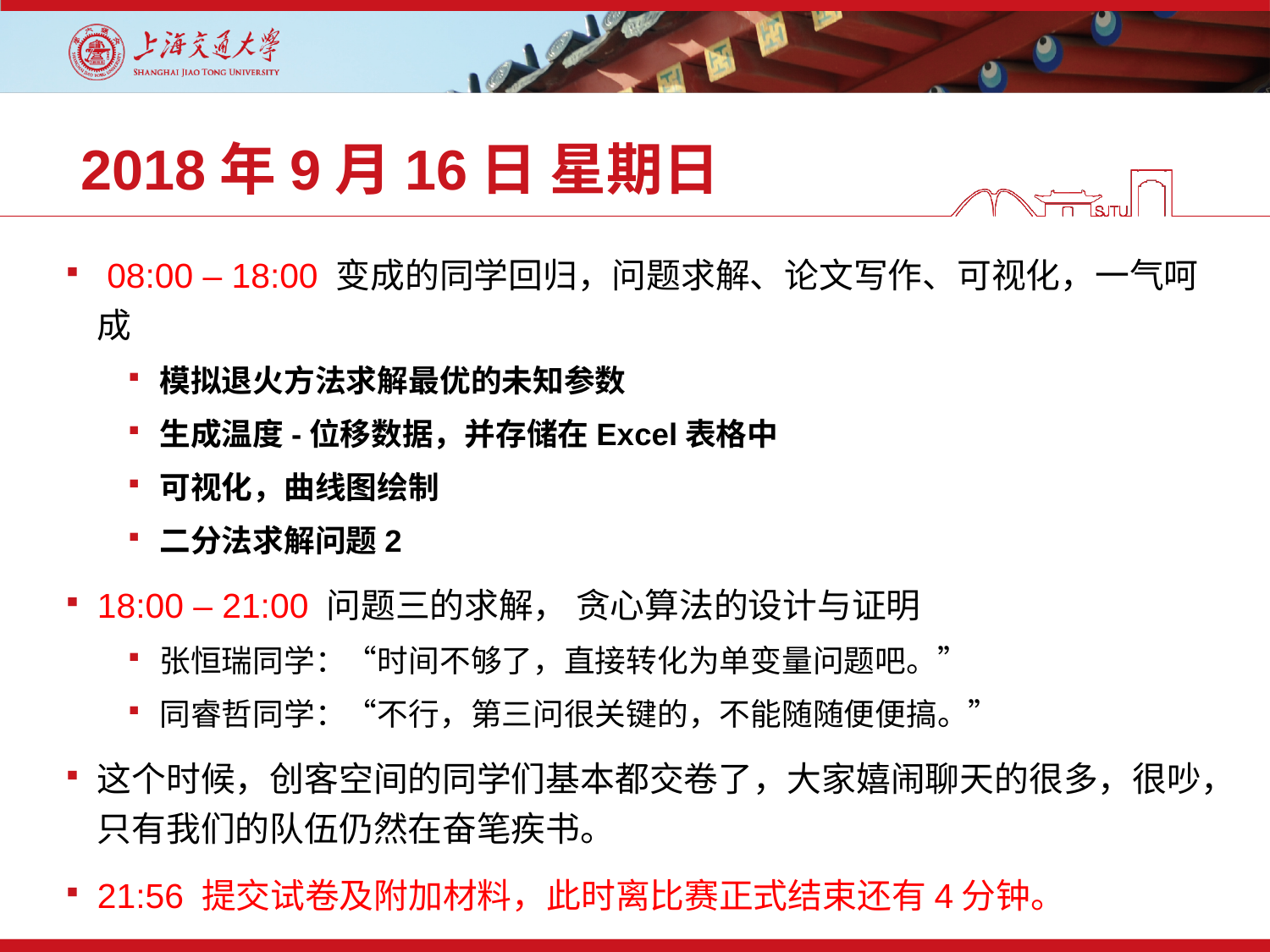

# 2018年9月16日 星期日
 08:00 – 18:00 变成的同学回归，问题求解、论文写作、可视化，一气呵成
模拟退火方法求解最优的未知参数
生成温度-位移数据，并存储在Excel表格中
可视化，曲线图绘制
二分法求解问题2
18:00 – 21:00 问题三的求解， 贪心算法的设计与证明
张恒瑞同学：“时间不够了，直接转化为单变量问题吧。”
同睿哲同学：“不行，第三问很关键的，不能随随便便搞。”
这个时候，创客空间的同学们基本都交卷了，大家嬉闹聊天的很多，很吵，只有我们的队伍仍然在奋笔疾书。
21:56 提交试卷及附加材料，此时离比赛正式结束还有4分钟。